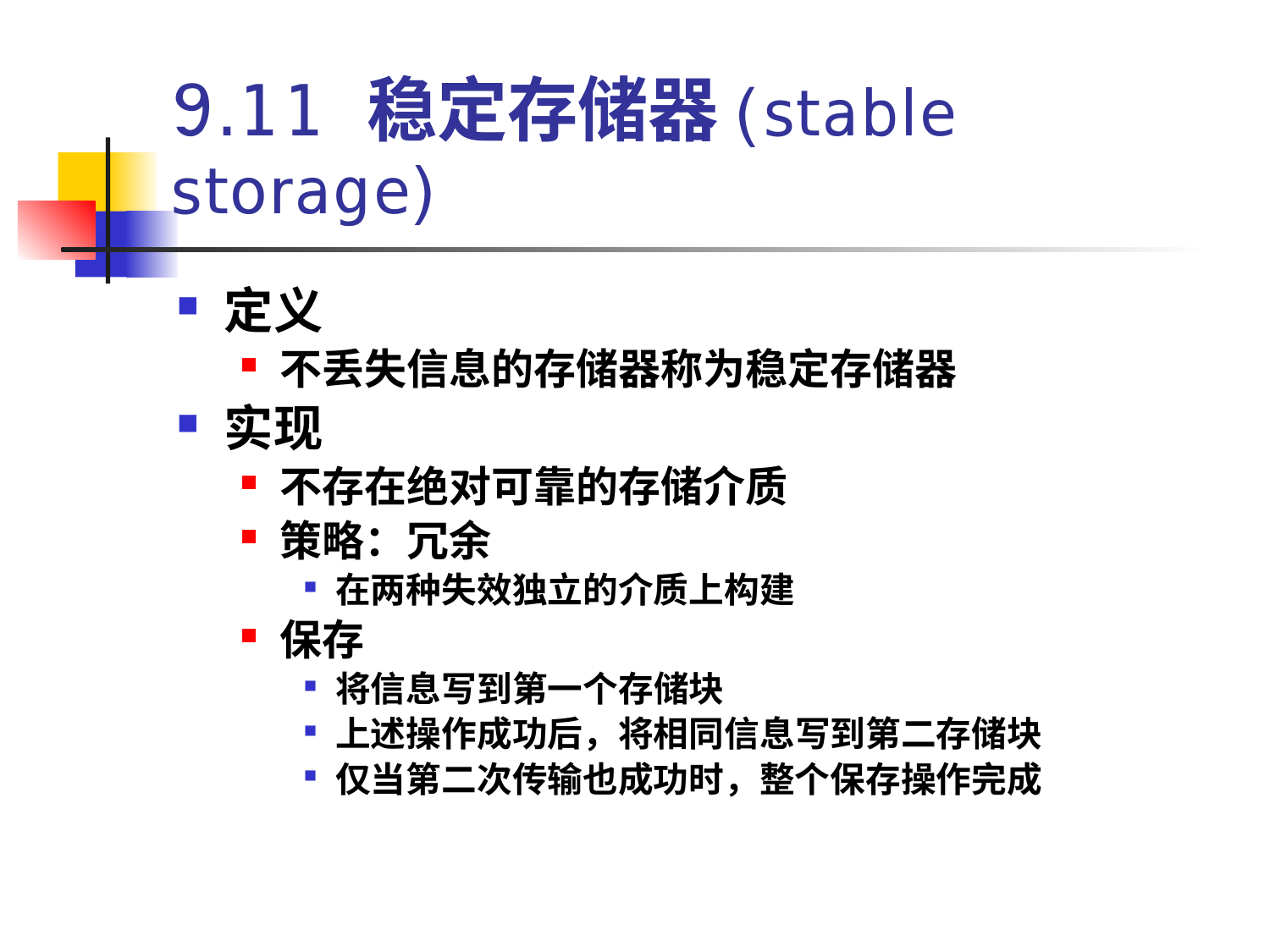

# 9.11 稳定存储器(stable storage)
定义
不丢失信息的存储器称为稳定存储器
实现
不存在绝对可靠的存储介质
策略：冗余
在两种失效独立的介质上构建
保存
将信息写到第一个存储块
上述操作成功后，将相同信息写到第二存储块
仅当第二次传输也成功时，整个保存操作完成